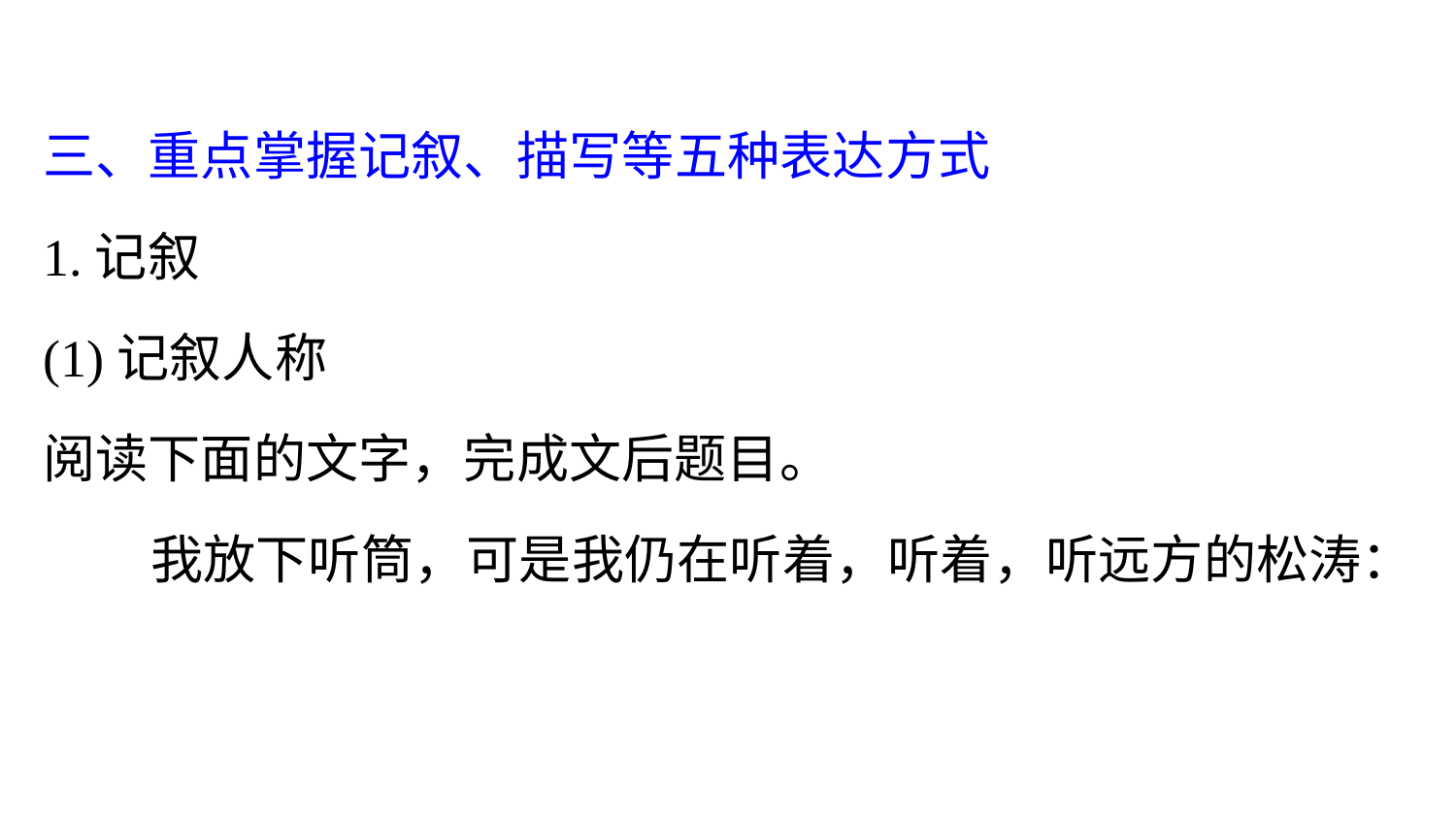

三、重点掌握记叙、描写等五种表达方式
1.记叙
(1)记叙人称
阅读下面的文字，完成文后题目。
        我放下听筒，可是我仍在听着，听着，听远方的松涛：